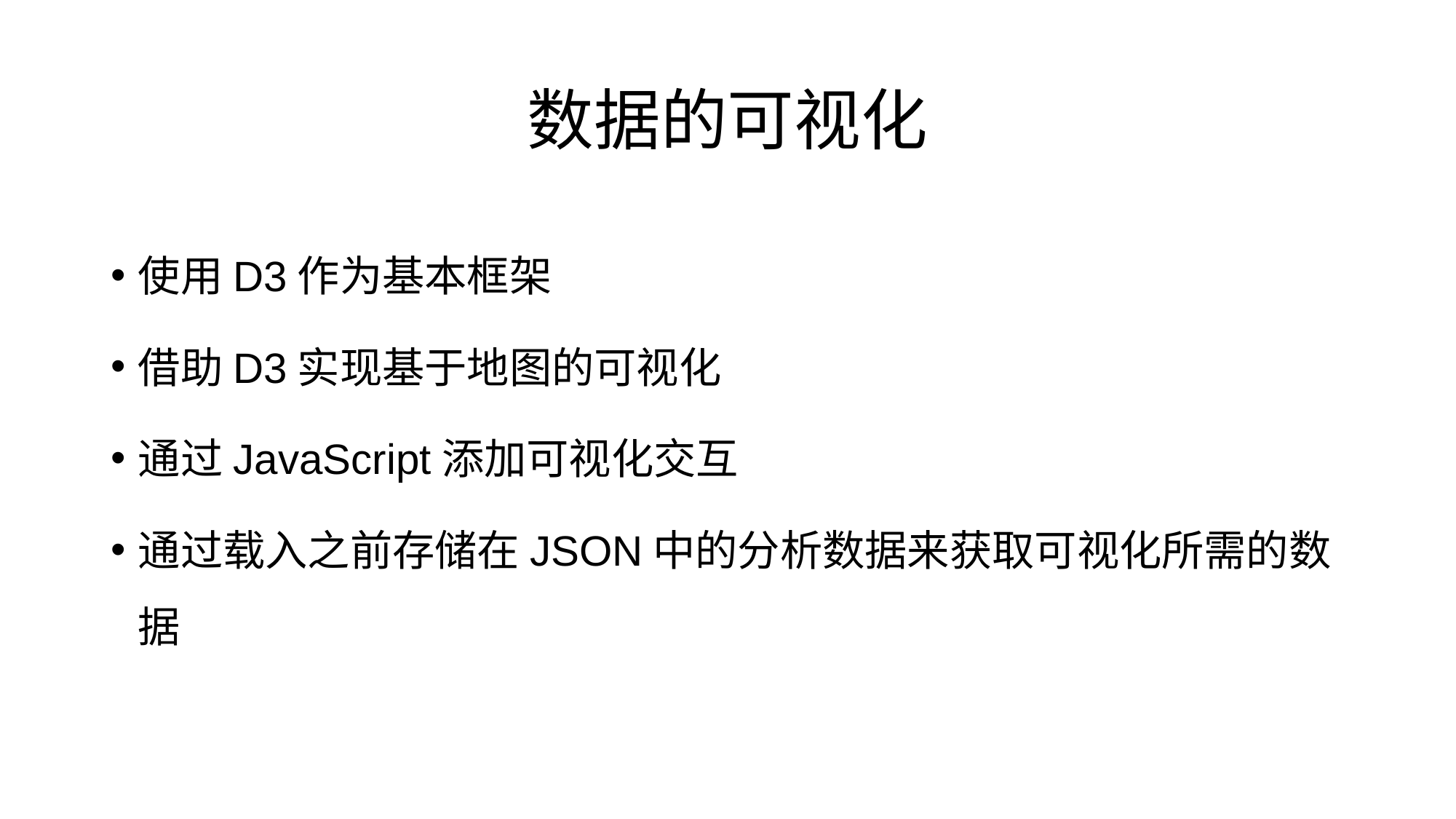

# 数据的可视化
使用D3作为基本框架
借助D3实现基于地图的可视化
通过JavaScript添加可视化交互
通过载入之前存储在JSON中的分析数据来获取可视化所需的数据